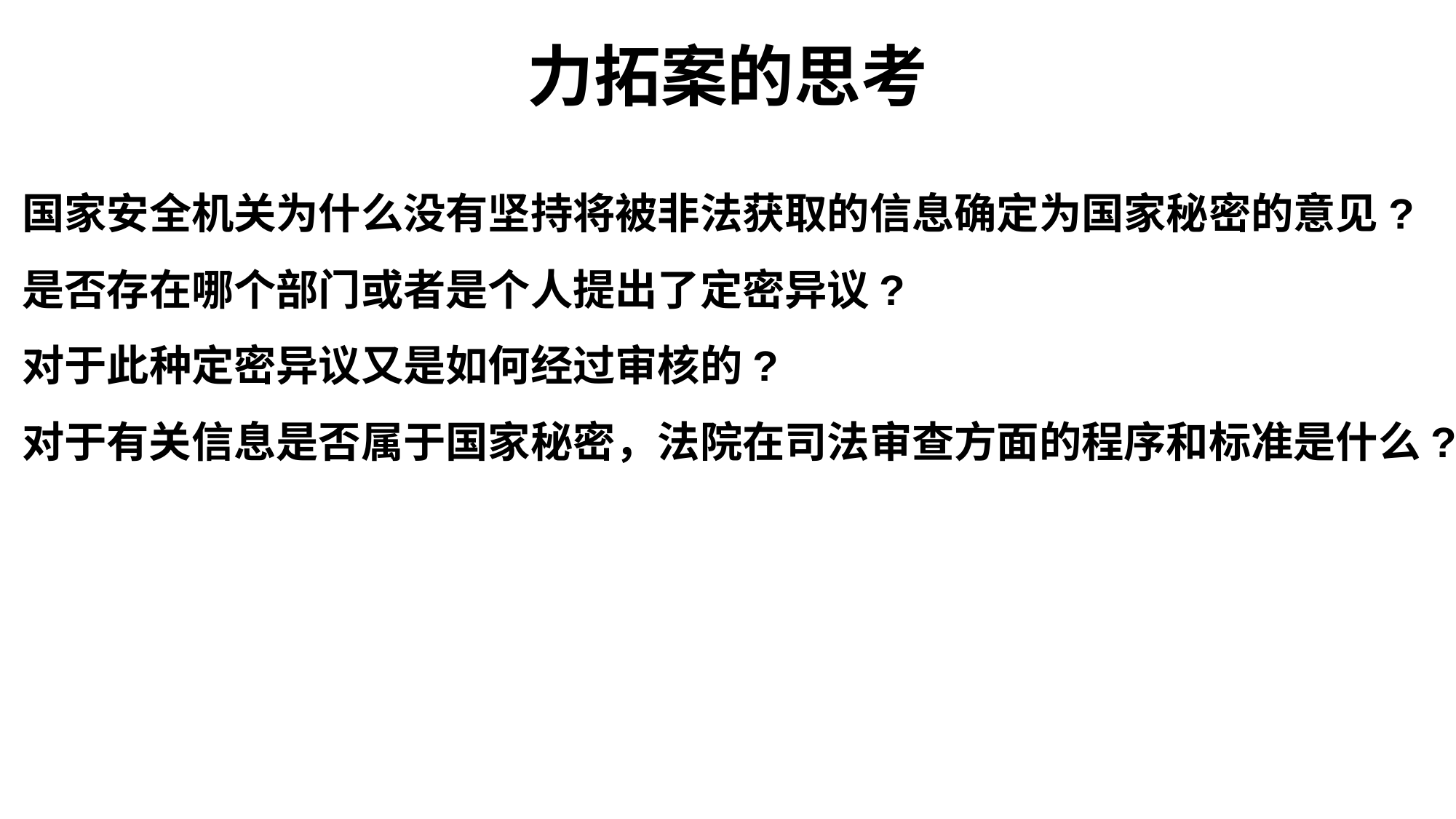

# 力拓案的思考
国家安全机关为什么没有坚持将被非法获取的信息确定为国家秘密的意见?
是否存在哪个部门或者是个人提出了定密异议?
对于此种定密异议又是如何经过审核的?
对于有关信息是否属于国家秘密，法院在司法审查方面的程序和标准是什么?